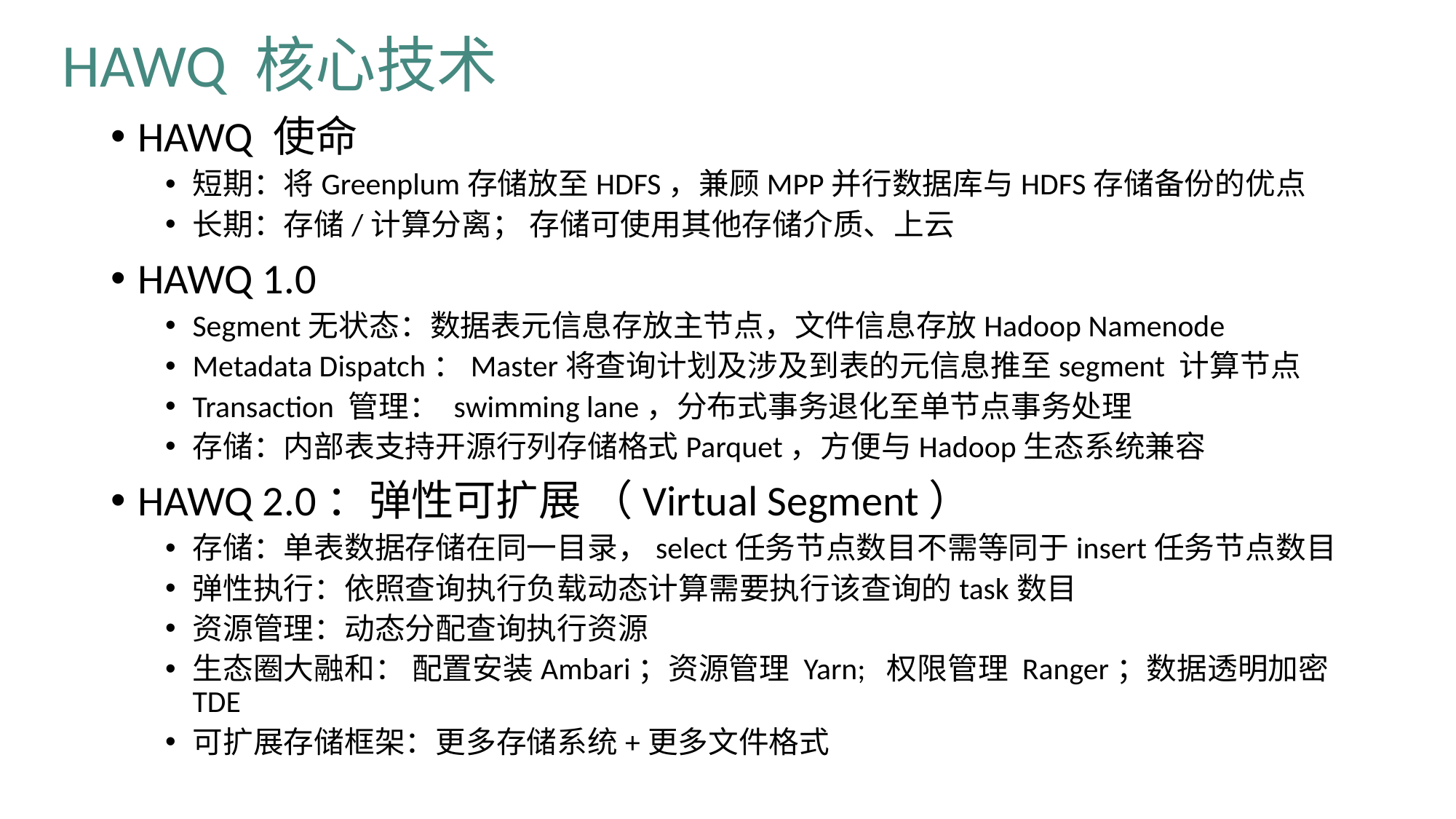

# HAWQ 核心技术
HAWQ 使命
短期：将Greenplum存储放至HDFS，兼顾MPP并行数据库与HDFS存储备份的优点
长期：存储/计算分离； 存储可使用其他存储介质、上云
HAWQ 1.0
Segment无状态：数据表元信息存放主节点，文件信息存放Hadoop Namenode
Metadata Dispatch：Master将查询计划及涉及到表的元信息推至segment 计算节点
Transaction 管理： swimming lane，分布式事务退化至单节点事务处理
存储：内部表支持开源行列存储格式Parquet，方便与Hadoop生态系统兼容
HAWQ 2.0：弹性可扩展 （Virtual Segment）
存储：单表数据存储在同一目录，select任务节点数目不需等同于insert任务节点数目
弹性执行：依照查询执行负载动态计算需要执行该查询的task数目
资源管理：动态分配查询执行资源
生态圈大融和： 配置安装Ambari；资源管理 Yarn;  权限管理 Ranger；数据透明加密 TDE
可扩展存储框架：更多存储系统+更多文件格式